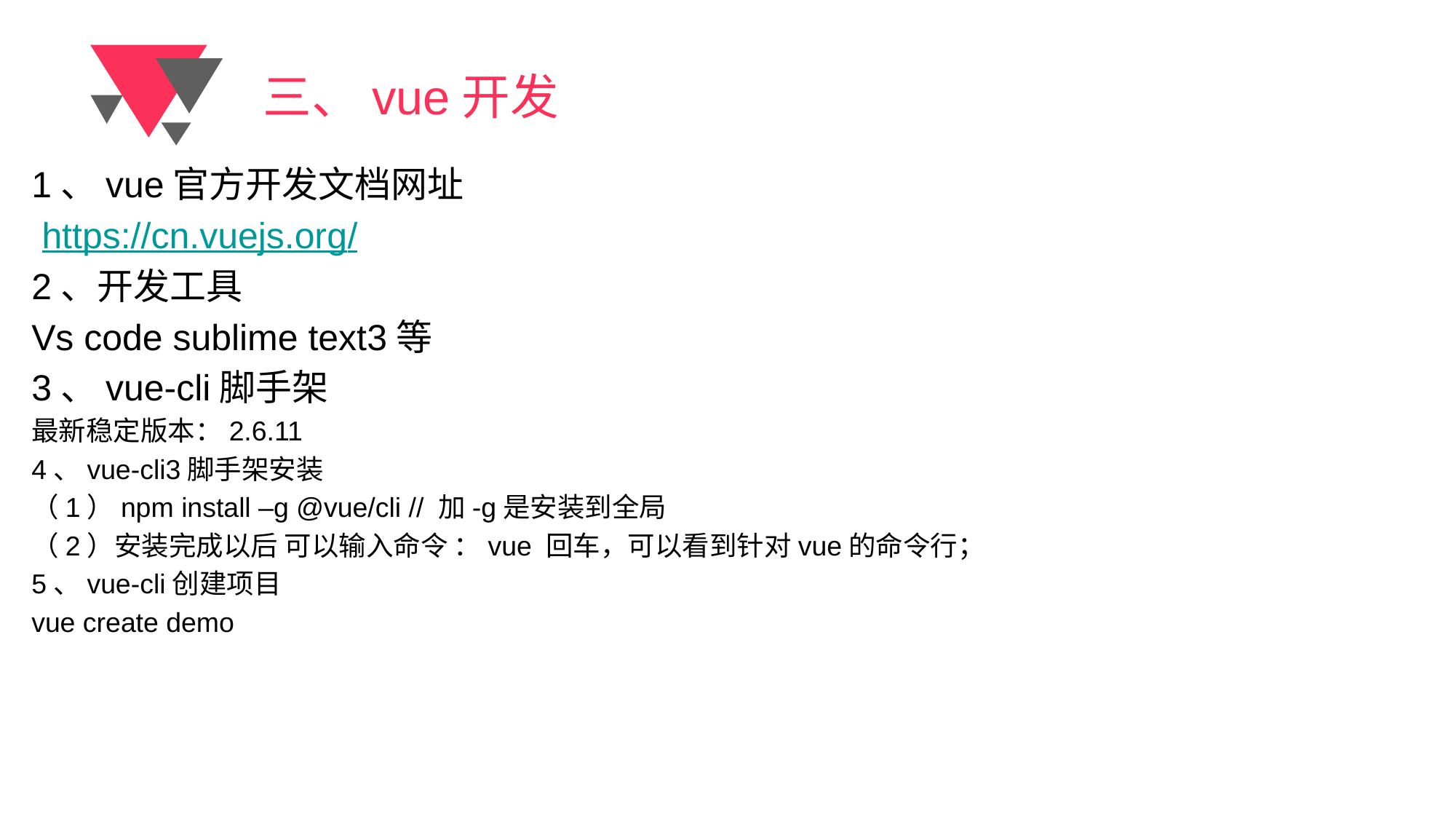

# 三、vue开发
1、vue官方开发文档网址
 https://cn.vuejs.org/
2、开发工具
Vs code sublime text3等
3、vue-cli脚手架
最新稳定版本：2.6.11
4、vue-cli3脚手架安装
（1）npm install –g @vue/cli // 加-g是安装到全局
（2）安装完成以后 可以输入命令 ：vue 回车，可以看到针对vue的命令行；
5、vue-cli创建项目
vue create demo